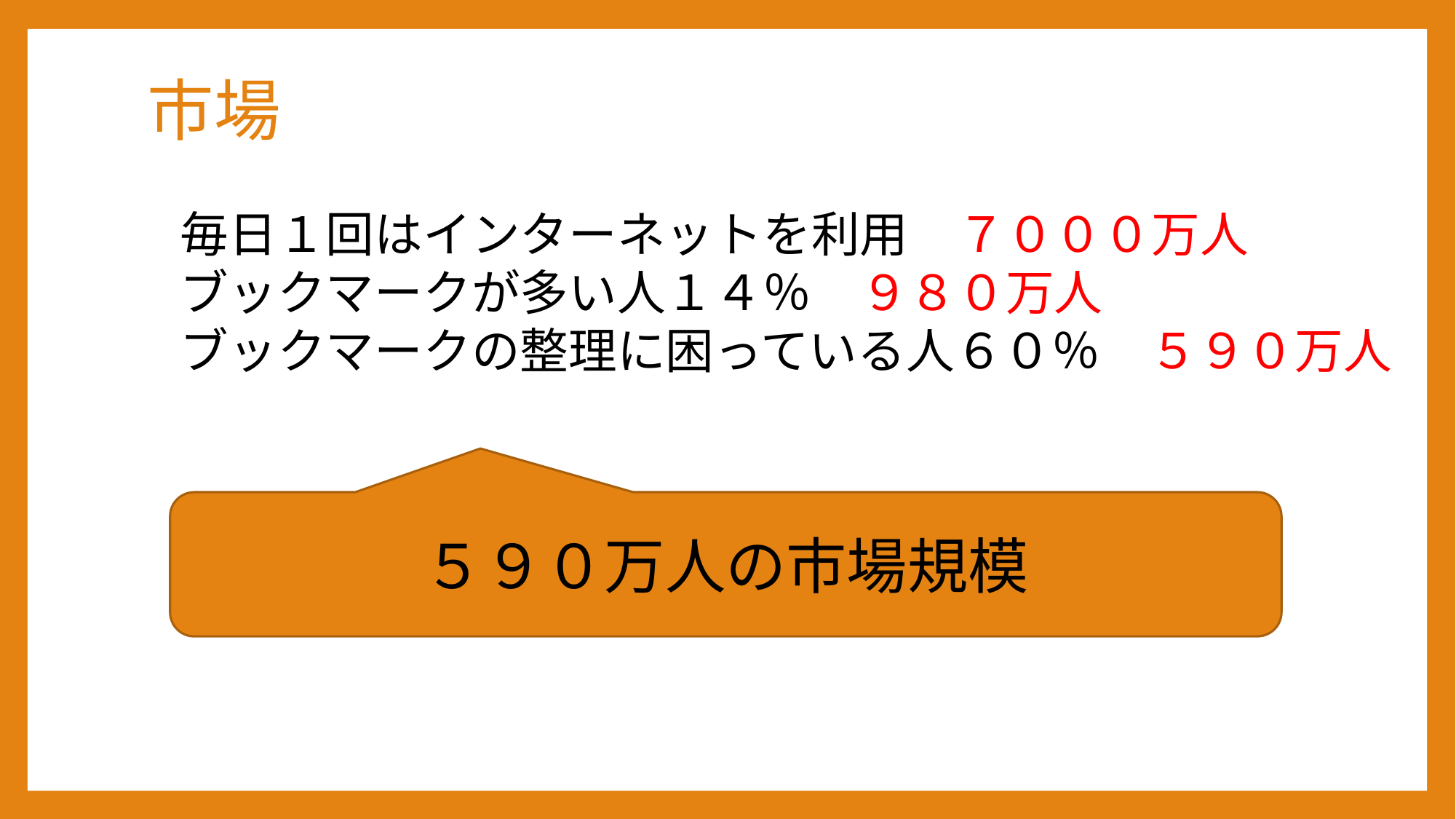

# 市場
毎日１回はインターネットを利用　７０００万人
ブックマークが多い人１４％　９８０万人
ブックマークの整理に困っている人６０％　５９０万人
５９０万人の市場規模